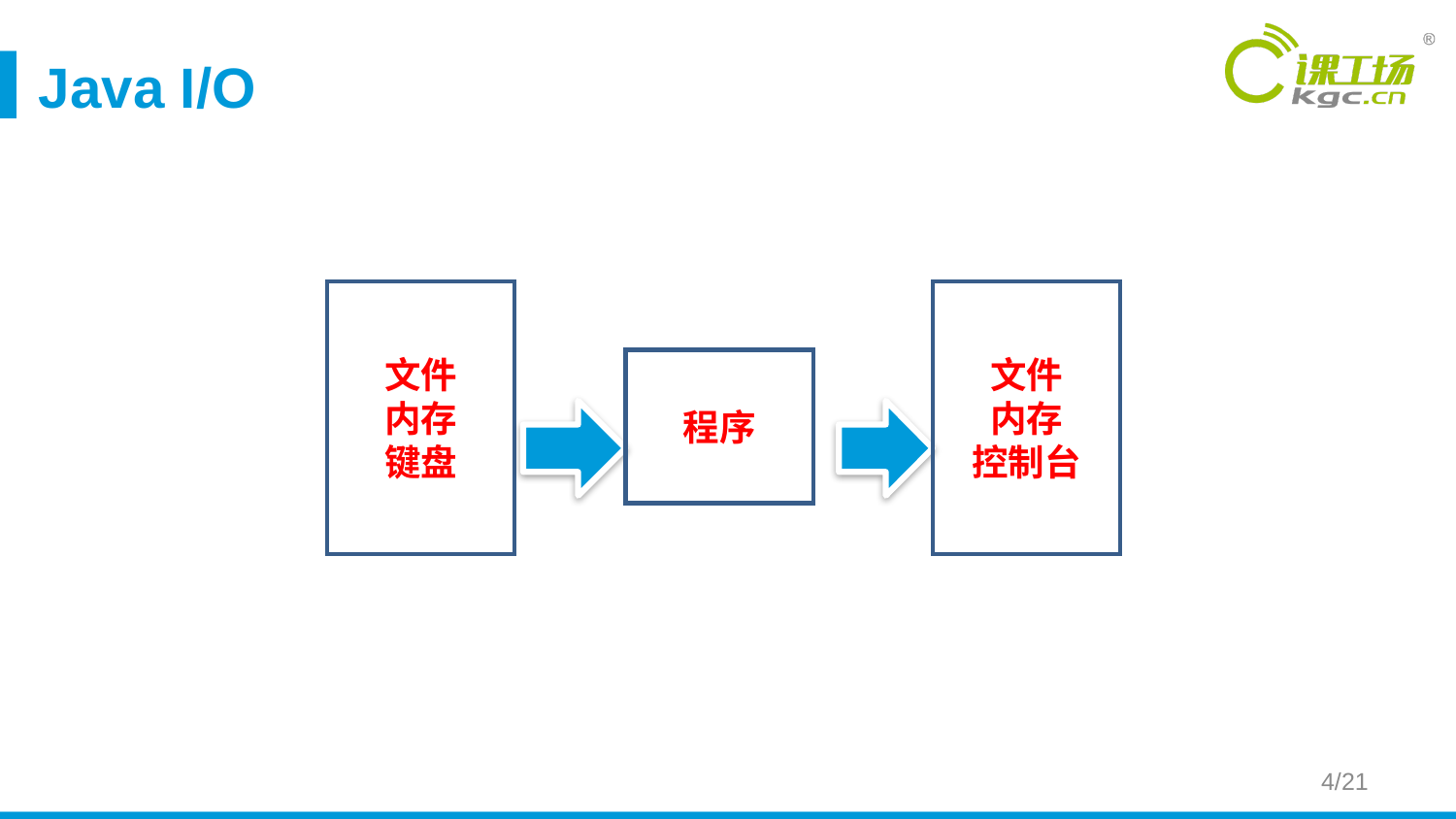

# Java I/O
文件
内存
键盘
文件
内存
控制台
程序

4/21